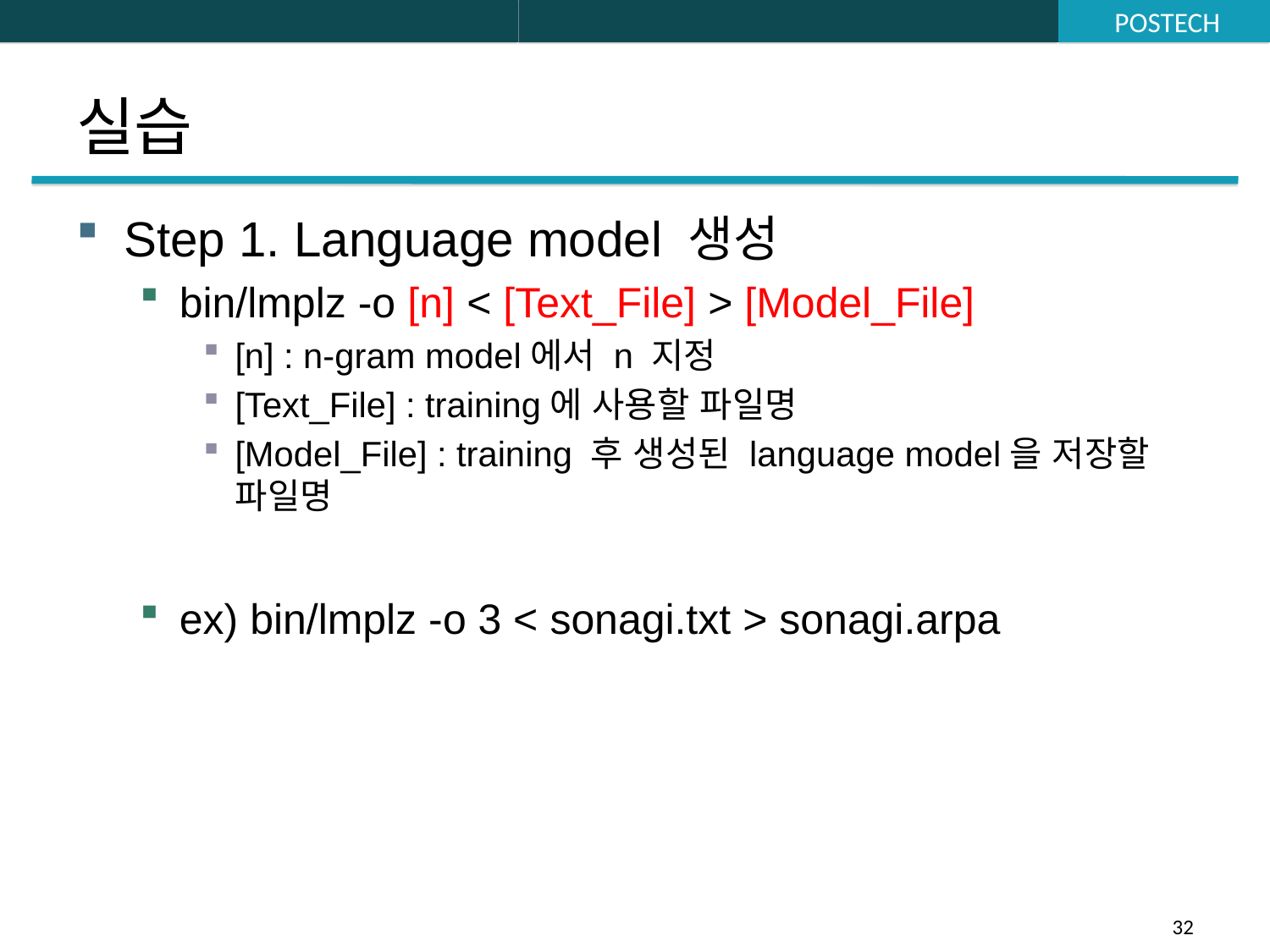

# 실습
Step 1. Language model 생성
bin/lmplz -o [n] < [Text_File] > [Model_File]
[n] : n-gram model에서 n 지정
[Text_File] : training에 사용할 파일명
[Model_File] : training 후 생성된 language model을 저장할 파일명

ex) bin/lmplz -o 3 < sonagi.txt > sonagi.arpa
32